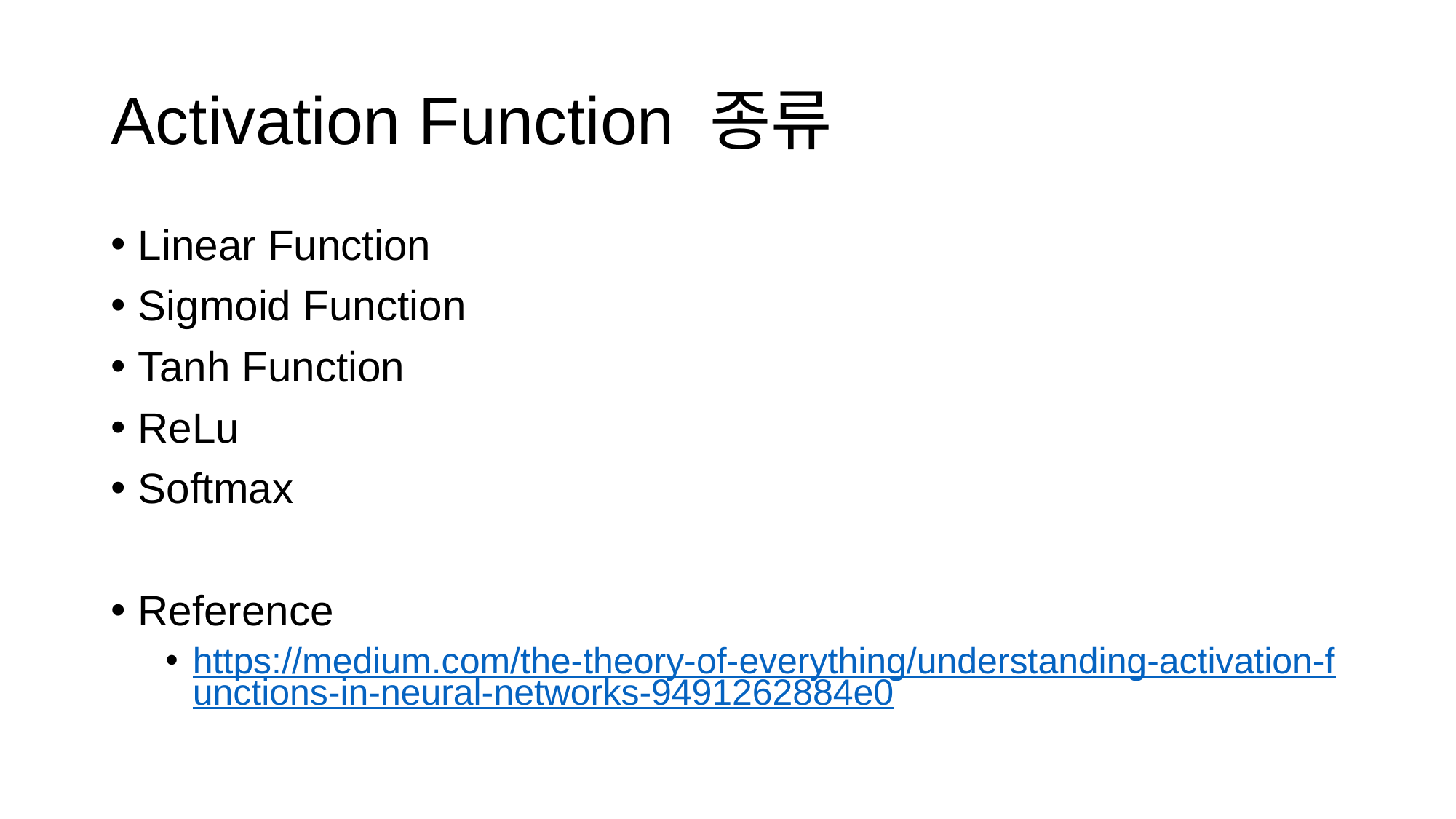

# Activation Function 종류
Linear Function
Sigmoid Function
Tanh Function
ReLu
Softmax

Reference
https://medium.com/the-theory-of-everything/understanding-activation-functions-in-neural-networks-9491262884e0